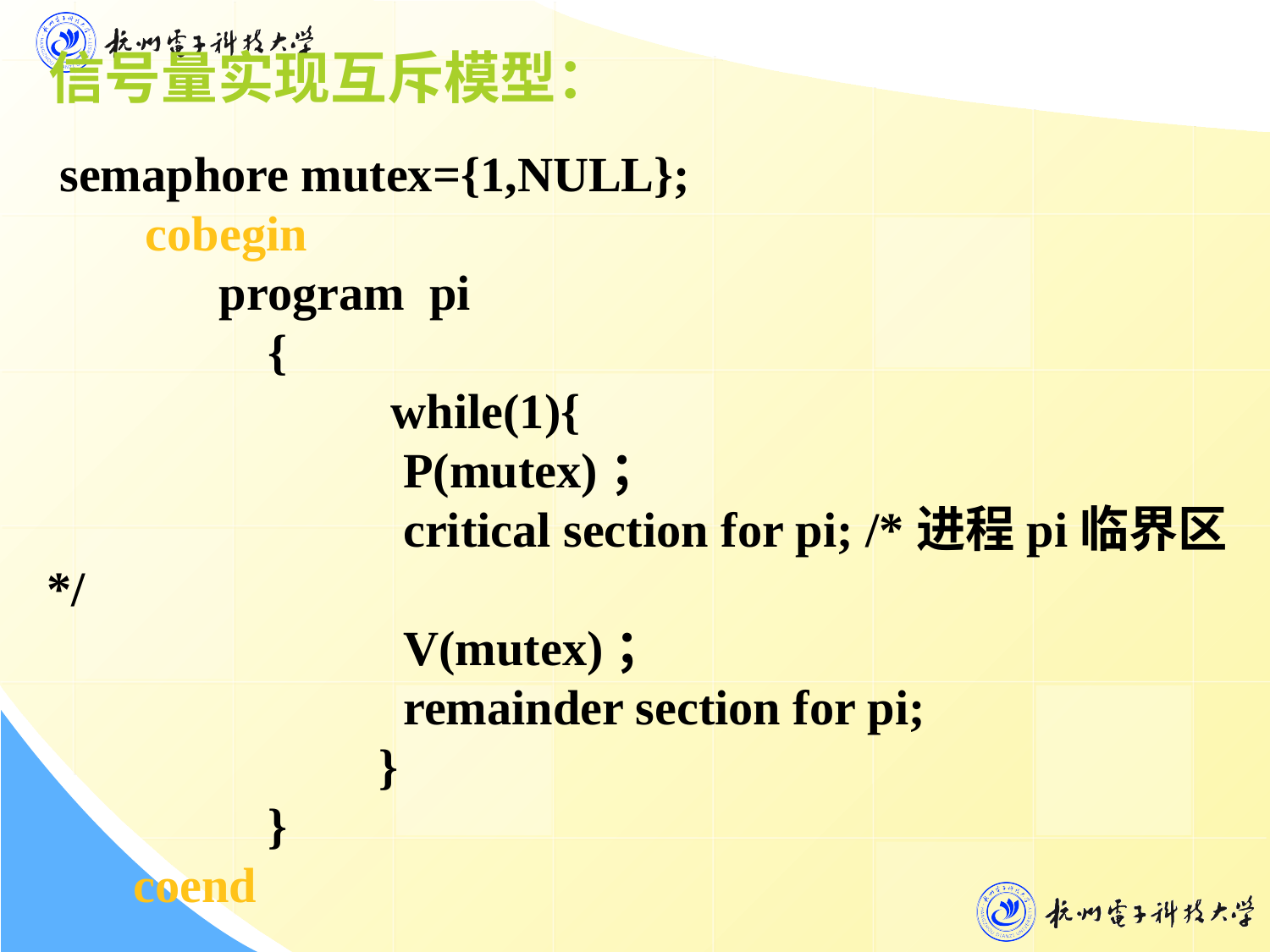

信号量实现互斥模型：
 semaphore mutex={1,NULL};
        cobegin
              program  pi
                  {
                            while(1){
                             P(mutex)；
                             critical section for pi; /*进程pi临界区*/
                             V(mutex)；
                             remainder section for pi;
                           }
                  }
       coend